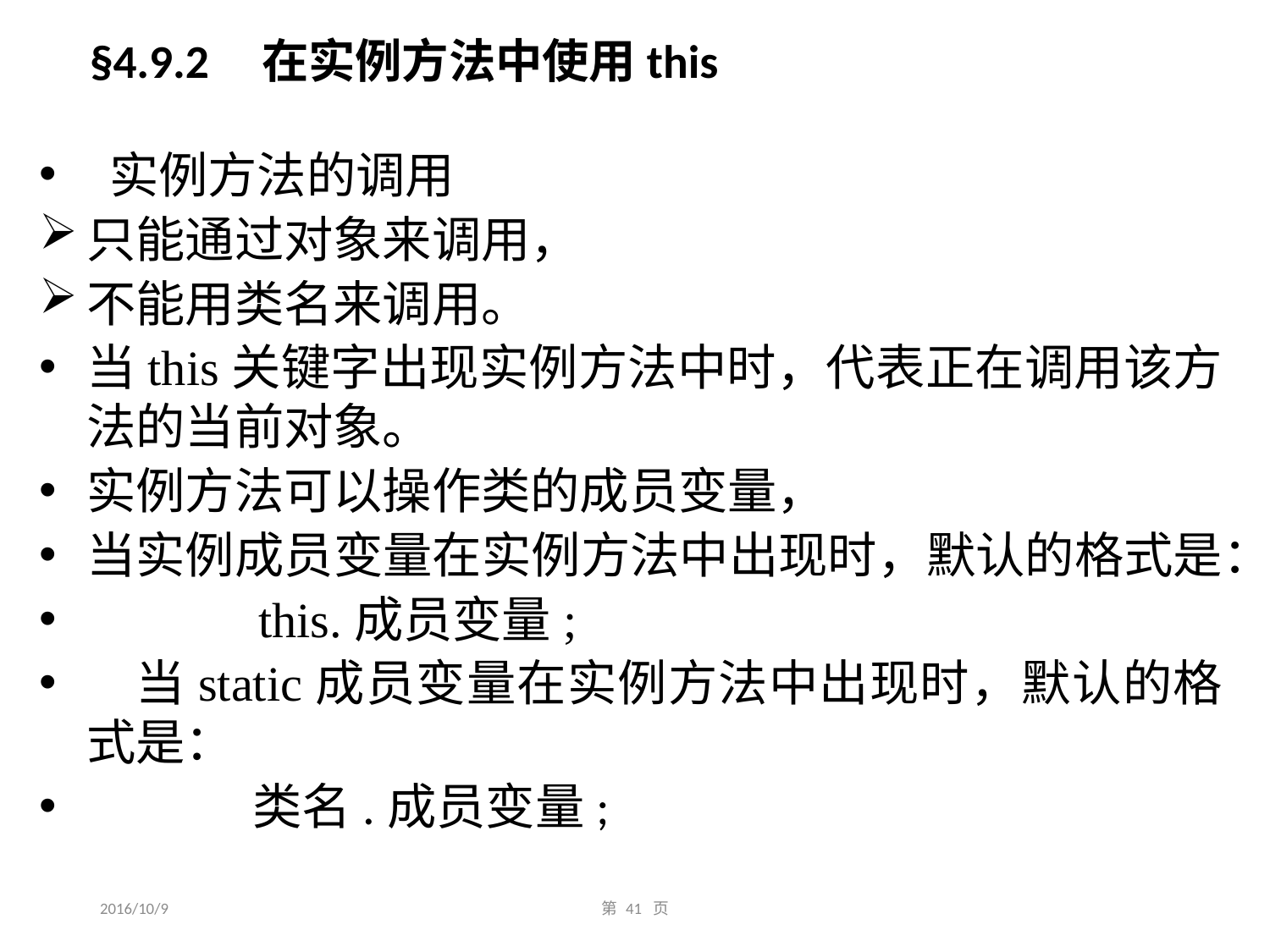

§4.9.2    在实例方法中使用this
 实例方法的调用
只能通过对象来调用，
不能用类名来调用。
当this关键字出现实例方法中时，代表正在调用该方法的当前对象。
实例方法可以操作类的成员变量，
当实例成员变量在实例方法中出现时，默认的格式是：
              this.成员变量;
   当static成员变量在实例方法中出现时，默认的格式是：
              类名.成员变量;
2016/10/9
第 41  页